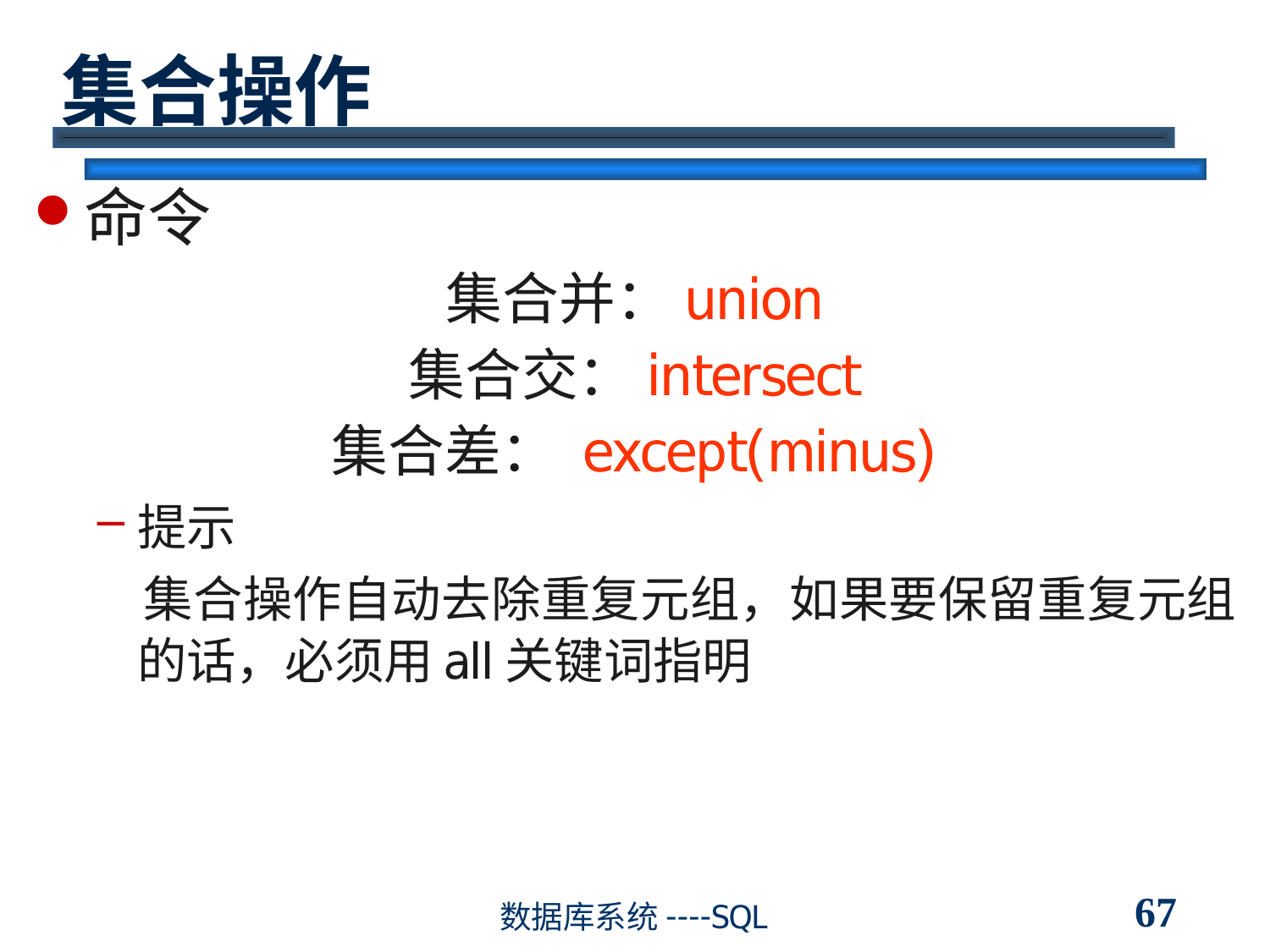

# 集合操作
命令
集合并：union
集合交：intersect
集合差： except(minus)
提示
   集合操作自动去除重复元组，如果要保留重复元组的话，必须用all关键词指明

67
数据库系统----SQL